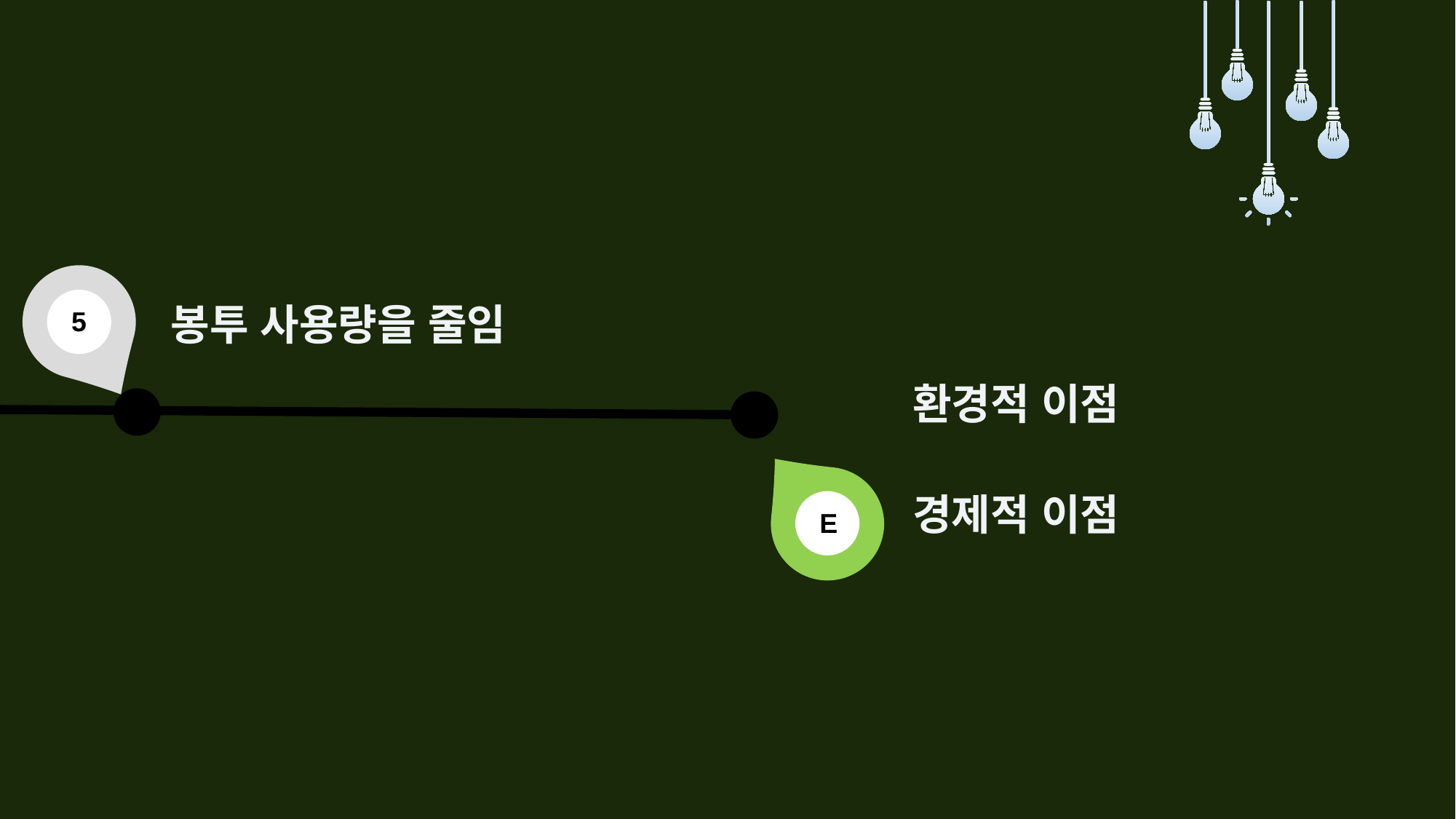

봉투 사용량을 줄임
5
환경적 이점

경제적 이점

E